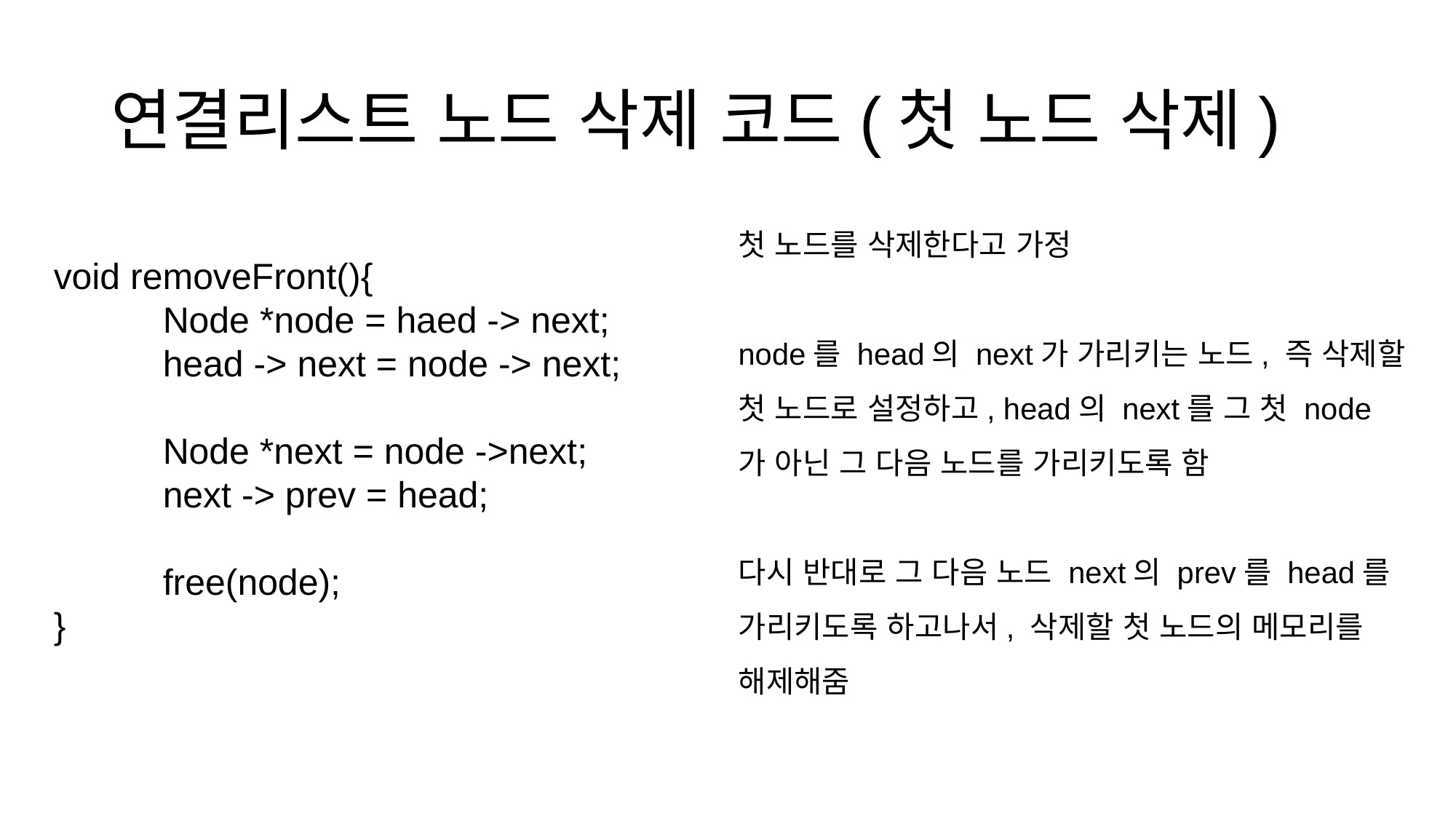

# 연결리스트 노드 삭제 코드(첫 노드 삭제)
첫 노드를 삭제한다고 가정

node를 head의 next가 가리키는 노드, 즉 삭제할 첫 노드로 설정하고, head의 next를 그 첫 node가 아닌 그 다음 노드를 가리키도록 함

다시 반대로 그 다음 노드 next의 prev를 head를 가리키도록 하고나서, 삭제할 첫 노드의 메모리를 해제해줌
void removeFront(){
	Node *node = haed -> next;
	head -> next = node -> next;

	Node *next = node ->next;
	next -> prev = head;

	free(node);
}